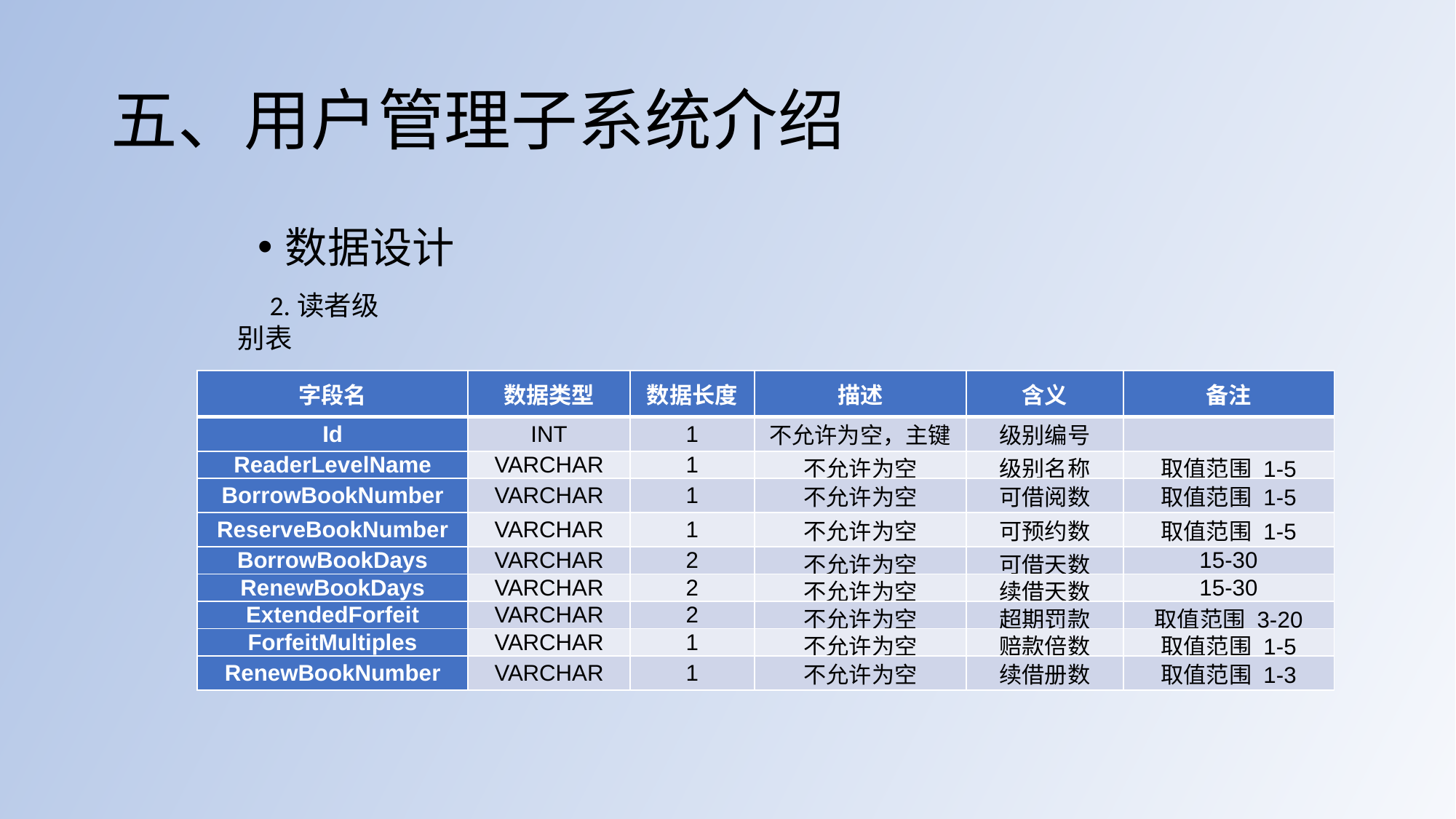

# 五、用户管理子系统介绍
数据设计
2.读者级别表
| 字段名 | 数据类型 | 数据长度 | 描述 | 含义 | 备注 |
| --- | --- | --- | --- | --- | --- |
| Id | INT | 1 | 不允许为空，主键 | 级别编号 |  |
| ReaderLevelName | VARCHAR | 1 | 不允许为空 | 级别名称 | 取值范围 1-5 |
| BorrowBookNumber | VARCHAR | 1 | 不允许为空 | 可借阅数 | 取值范围 1-5 |
| ReserveBookNumber | VARCHAR | 1 | 不允许为空 | 可预约数 | 取值范围 1-5 |
| BorrowBookDays | VARCHAR | 2 | 不允许为空 | 可借天数 | 15-30 |
| RenewBookDays | VARCHAR | 2 | 不允许为空 | 续借天数 | 15-30 |
| ExtendedForfeit | VARCHAR | 2 | 不允许为空 | 超期罚款 | 取值范围 3-20 |
| ForfeitMultiples | VARCHAR | 1 | 不允许为空 | 赔款倍数 | 取值范围 1-5 |
| RenewBookNumber | VARCHAR | 1 | 不允许为空 | 续借册数 | 取值范围 1-3 |